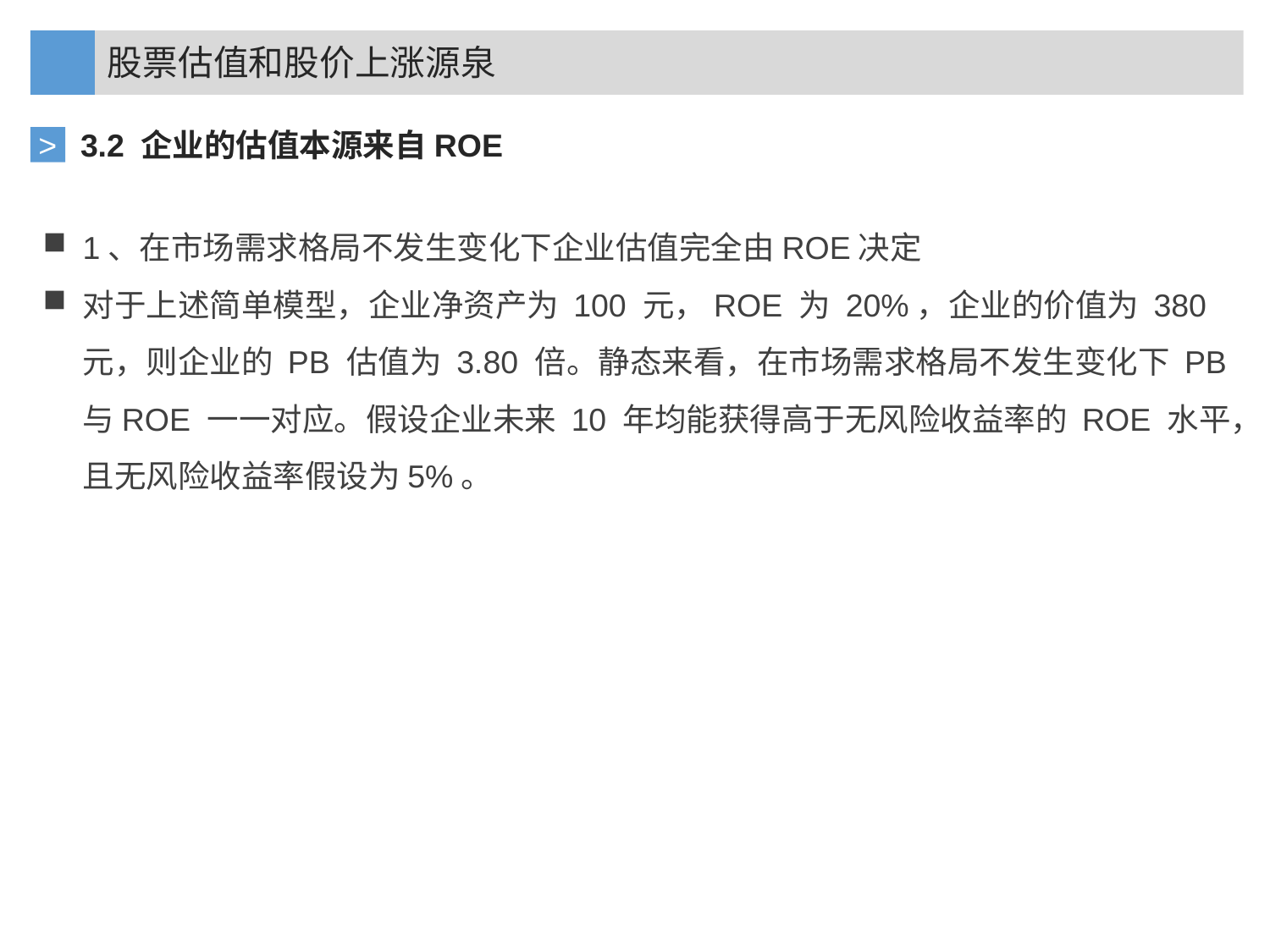

股票估值和股价上涨源泉
3.2 企业的估值本源来自ROE
>
1、在市场需求格局不发生变化下企业估值完全由ROE决定
对于上述简单模型，企业净资产为 100 元，ROE 为 20%，企业的价值为 380 元，则企业的 PB 估值为 3.80 倍。静态来看，在市场需求格局不发生变化下 PB 与ROE 一一对应。假设企业未来 10 年均能获得高于无风险收益率的 ROE 水平，且无风险收益率假设为5%。